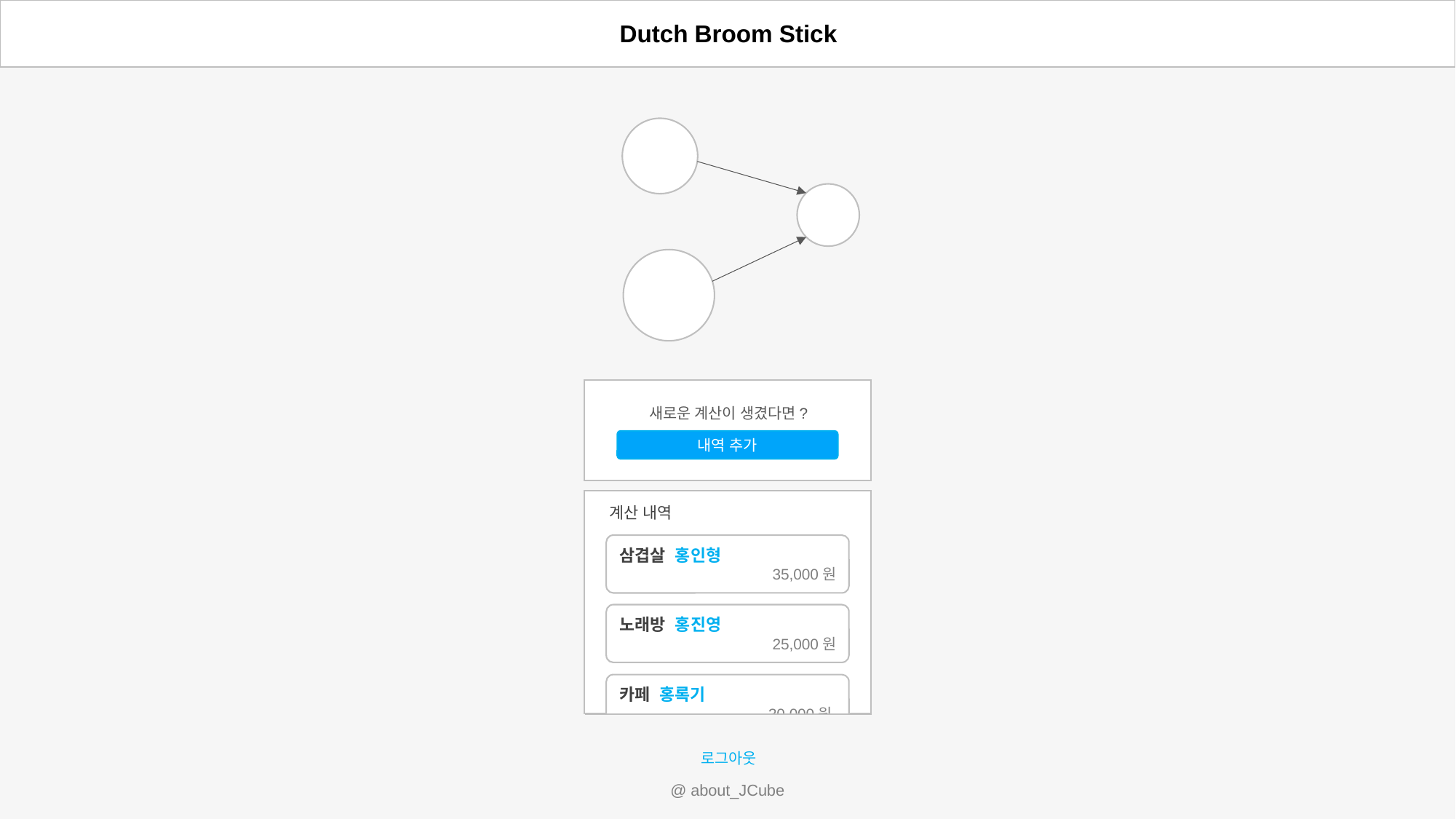

Dutch Broom Stick

새로운 계산이 생겼다면?
내역 추가

계산 내역
삼겹살  홍인형
35,000원
노래방  홍진영
25,000원
카페  홍록기
30,000원

로그아웃
@ about_JCube